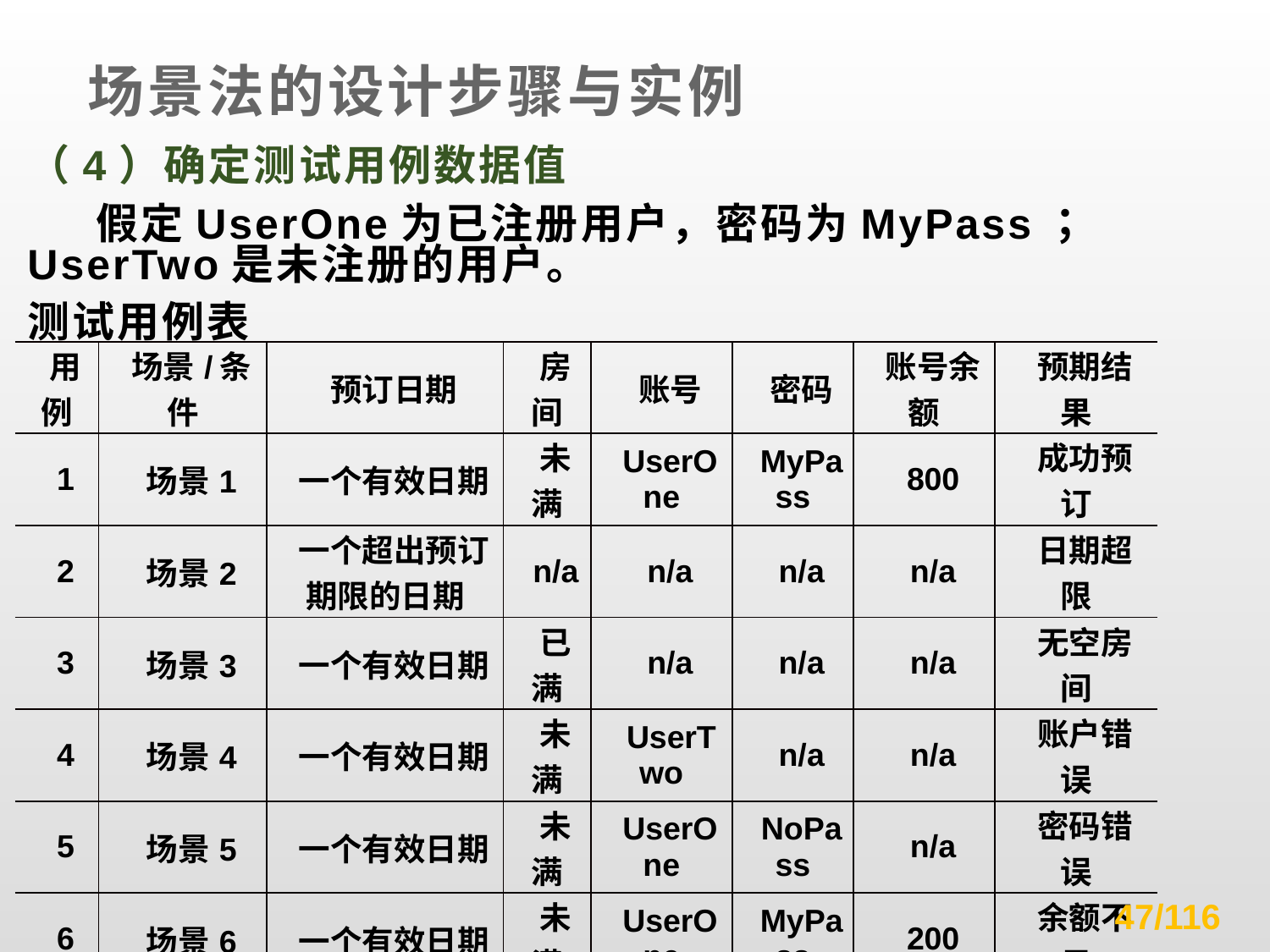

# 场景法的设计步骤与实例
（4）确定测试用例数据值
    假定UserOne为已注册用户，密码为MyPass；UserTwo是未注册的用户。
测试用例表
| 用例 | 场景/条件 | 预订日期 | 房间 | 账号 | 密码 | 账号余额 | 预期结果 |
| --- | --- | --- | --- | --- | --- | --- | --- |
| 1 | 场景1 | 一个有效日期 | 未满 | UserOne | MyPass | 800 | 成功预订 |
| 2 | 场景2 | 一个超出预订期限的日期 | n/a | n/a | n/a | n/a | 日期超限 |
| 3 | 场景3 | 一个有效日期 | 已满 | n/a | n/a | n/a | 无空房间 |
| 4 | 场景4 | 一个有效日期 | 未满 | UserTwo | n/a | n/a | 账户错误 |
| 5 | 场景5 | 一个有效日期 | 未满 | UserOne | NoPass | n/a | 密码错误 |
| 6 | 场景6 | 一个有效日期 | 未满 | UserOne | MyPass | 200 | 余额不足 |
47/116